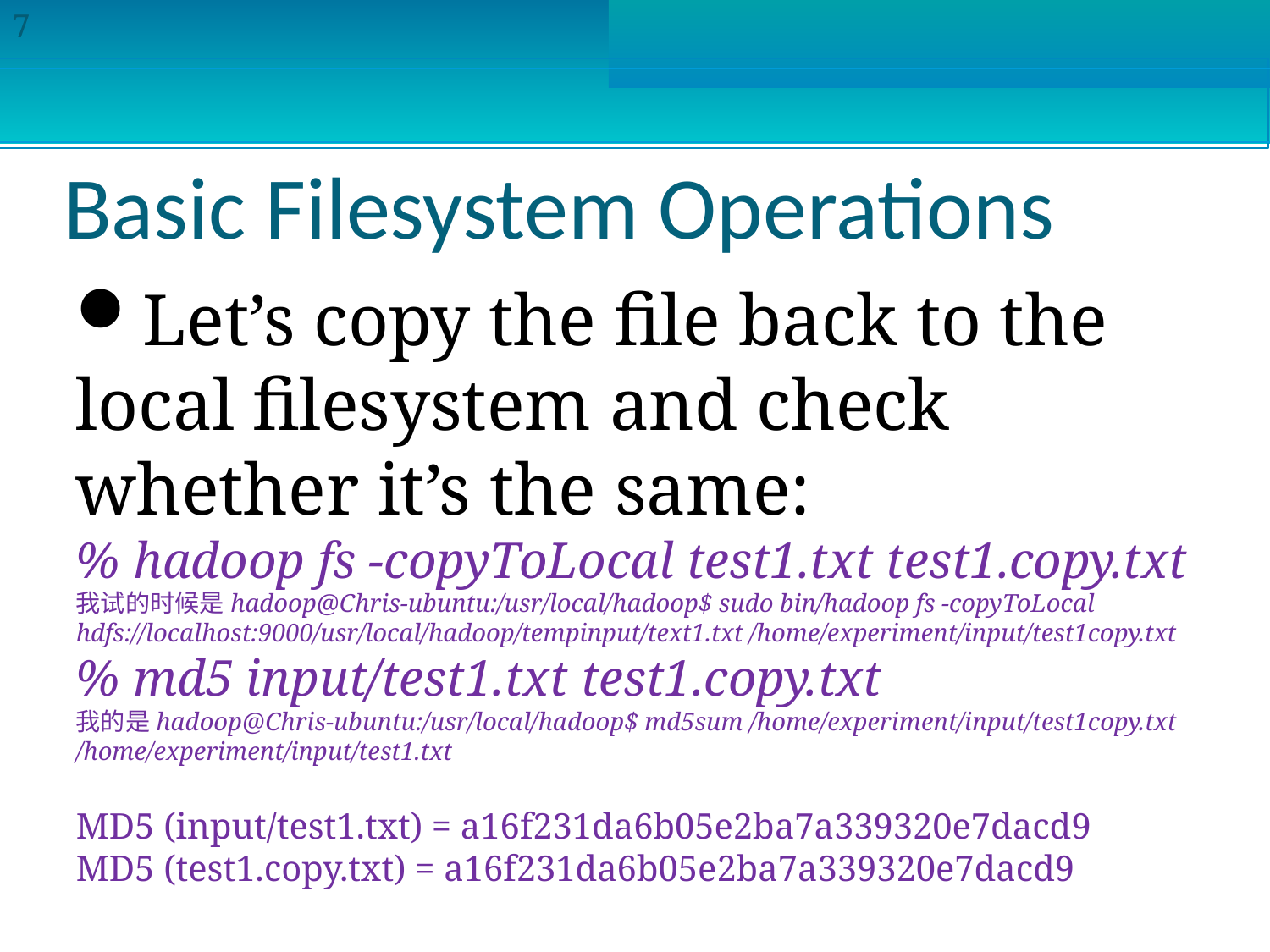

7
Basic Filesystem Operations
Let’s copy the file back to the local filesystem and check whether it’s the same:
% hadoop fs -copyToLocal test1.txt test1.copy.txt
我试的时候是hadoop@Chris-ubuntu:/usr/local/hadoop$ sudo bin/hadoop fs -copyToLocal hdfs://localhost:9000/usr/local/hadoop/tempinput/text1.txt /home/experiment/input/test1copy.txt
% md5 input/test1.txt test1.copy.txt
我的是hadoop@Chris-ubuntu:/usr/local/hadoop$ md5sum /home/experiment/input/test1copy.txt /home/experiment/input/test1.txt

MD5 (input/test1.txt) = a16f231da6b05e2ba7a339320e7dacd9
MD5 (test1.copy.txt) = a16f231da6b05e2ba7a339320e7dacd9